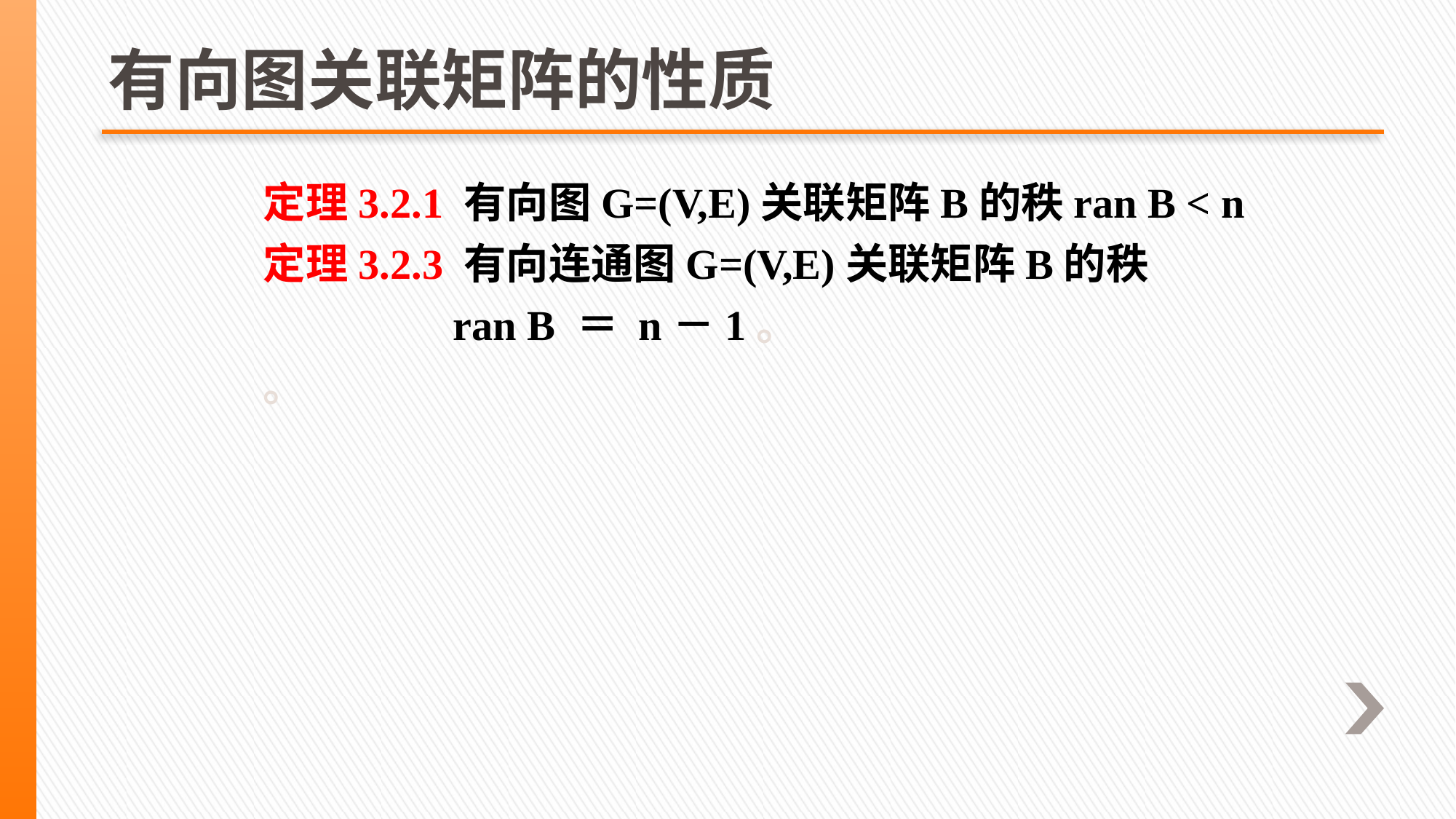

# 有向图关联矩阵的性质
定理3.2.1 有向图G=(V,E)关联矩阵B的秩ran B < n
定理3.2.3 有向连通图G=(V,E)关联矩阵B的秩
                  ran B ＝ n－1。
。